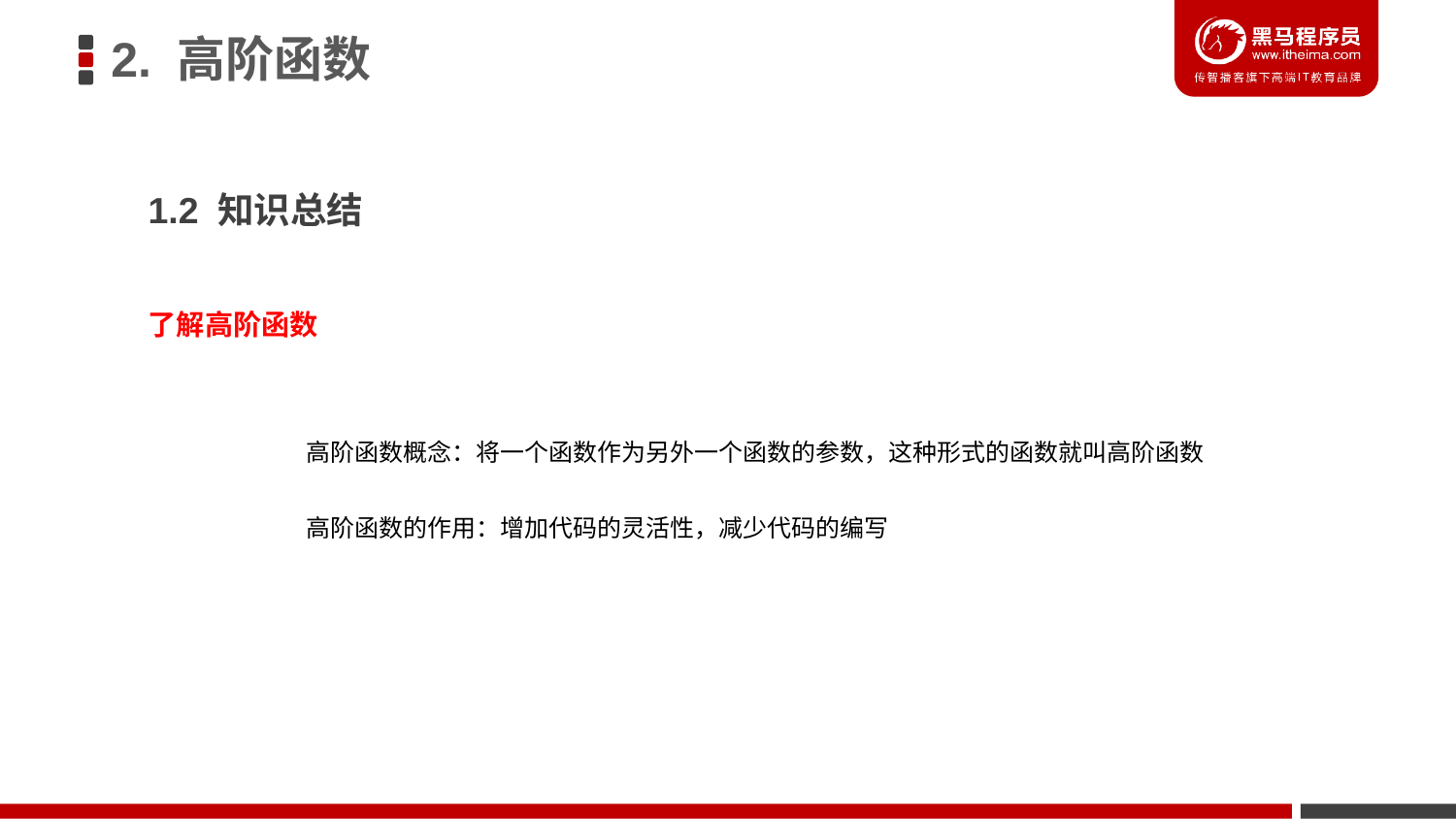

2. 高阶函数
1.2 知识总结
了解高阶函数
高阶函数概念：将一个函数作为另外一个函数的参数，这种形式的函数就叫高阶函数

高阶函数的作用：增加代码的灵活性，减少代码的编写